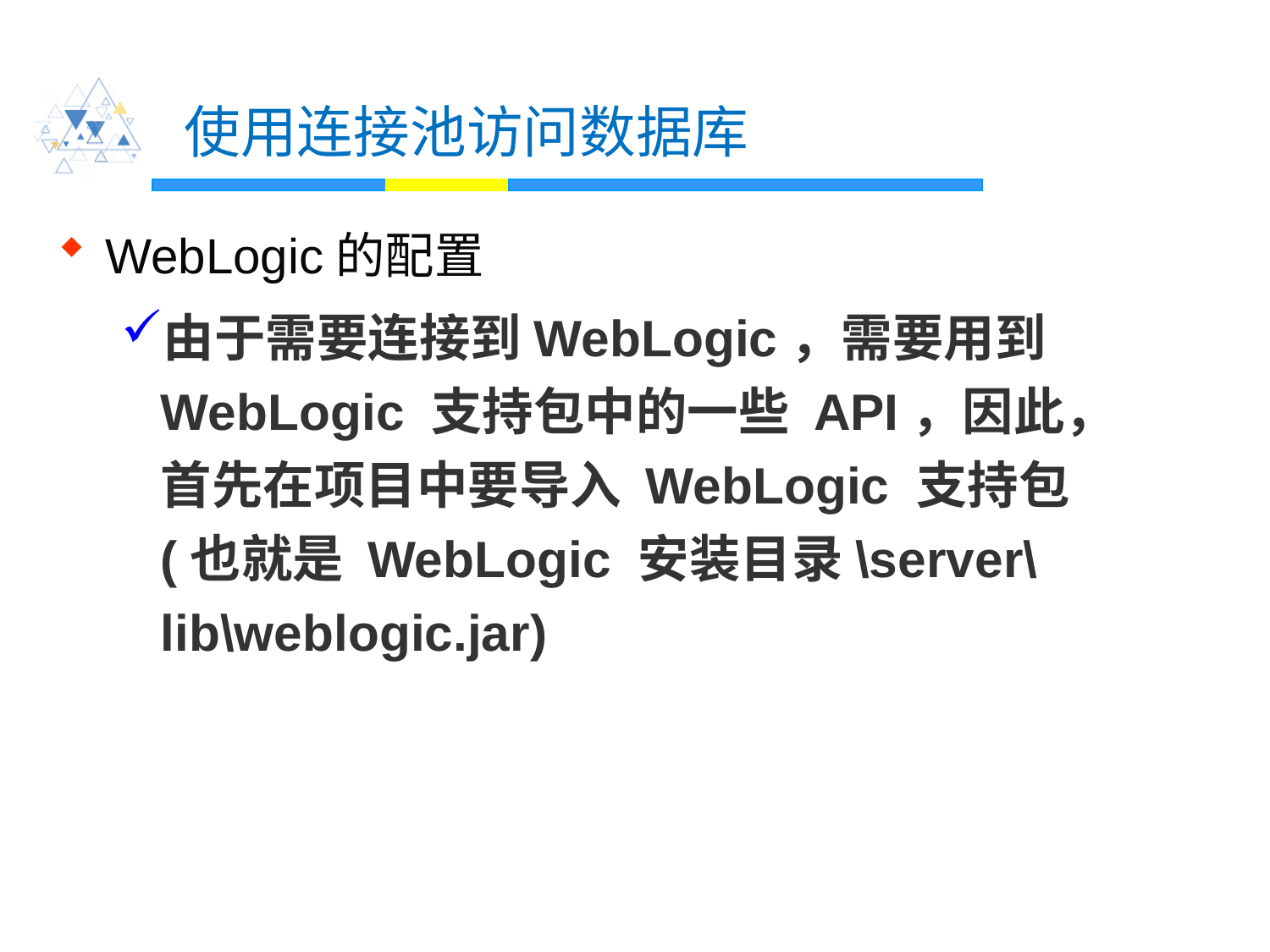

# 使用连接池访问数据库
WebLogic的配置
由于需要连接到WebLogic，需要用到 WebLogic 支持包中的一些 API，因此，首先在项目中要导入 WebLogic 支持包(也就是 WebLogic 安装目录\server\lib\weblogic.jar)